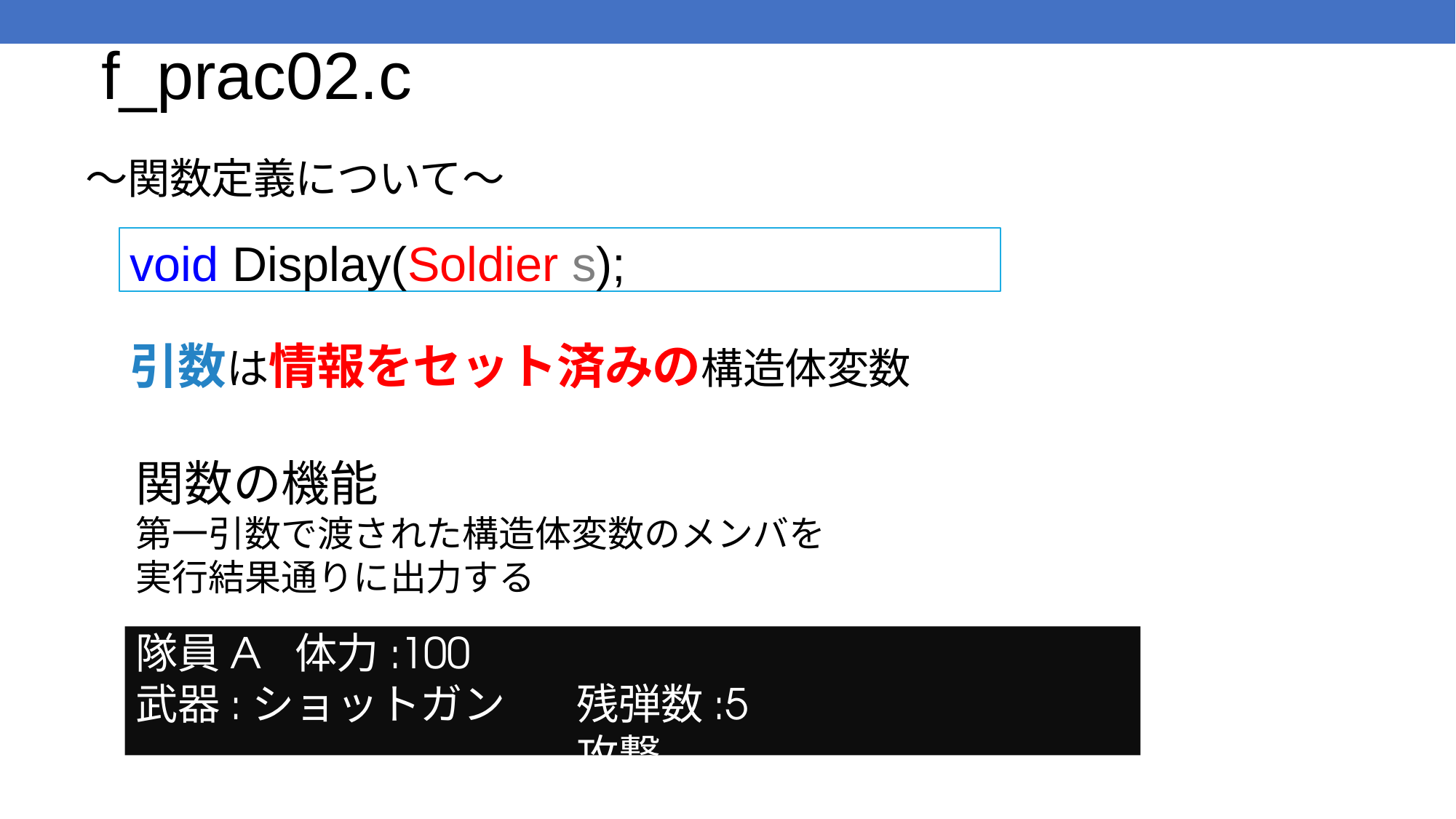

# f_prac02.c
～関数定義について～

void Display(Soldier s);
引数は情報をセット済みの構造体変数

関数の機能
第一引数で渡された構造体変数のメンバを実行結果通りに出力する
隊員A	体力:100
武器:ショットガン	残弾数:5	攻撃力:30.50
実行結果